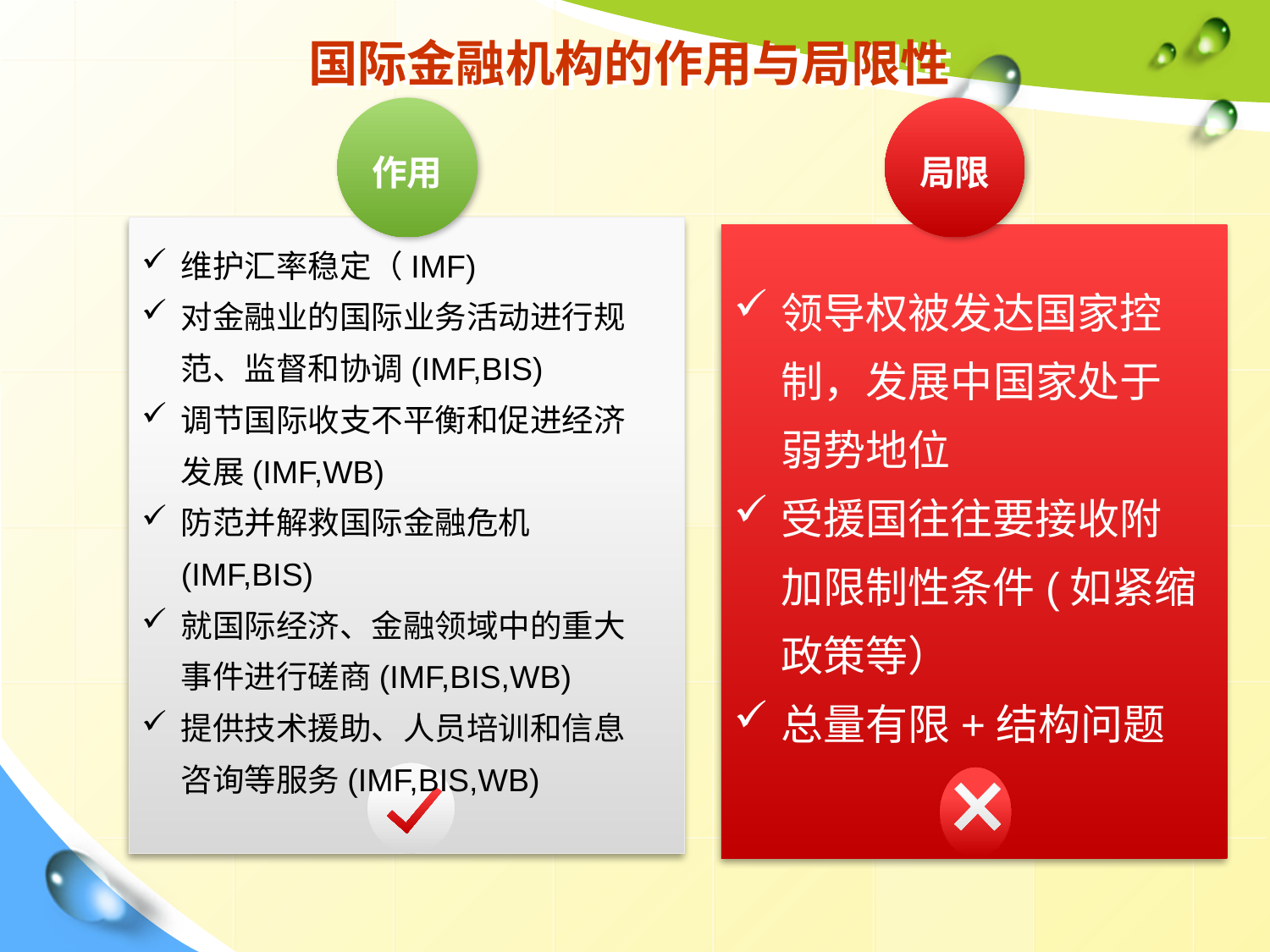

国际金融机构的作用与局限性
作用
局限

维护汇率稳定（IMF)
对金融业的国际业务活动进行规范、监督和协调(IMF,BIS)
调节国际收支不平衡和促进经济发展(IMF,WB)
防范并解救国际金融危机(IMF,BIS)
就国际经济、金融领域中的重大事件进行磋商(IMF,BIS,WB)
提供技术援助、人员培训和信息咨询等服务(IMF,BIS,WB)
领导权被发达国家控制，发展中国家处于弱势地位
受援国往往要接收附加限制性条件(如紧缩政策等）
总量有限+结构问题